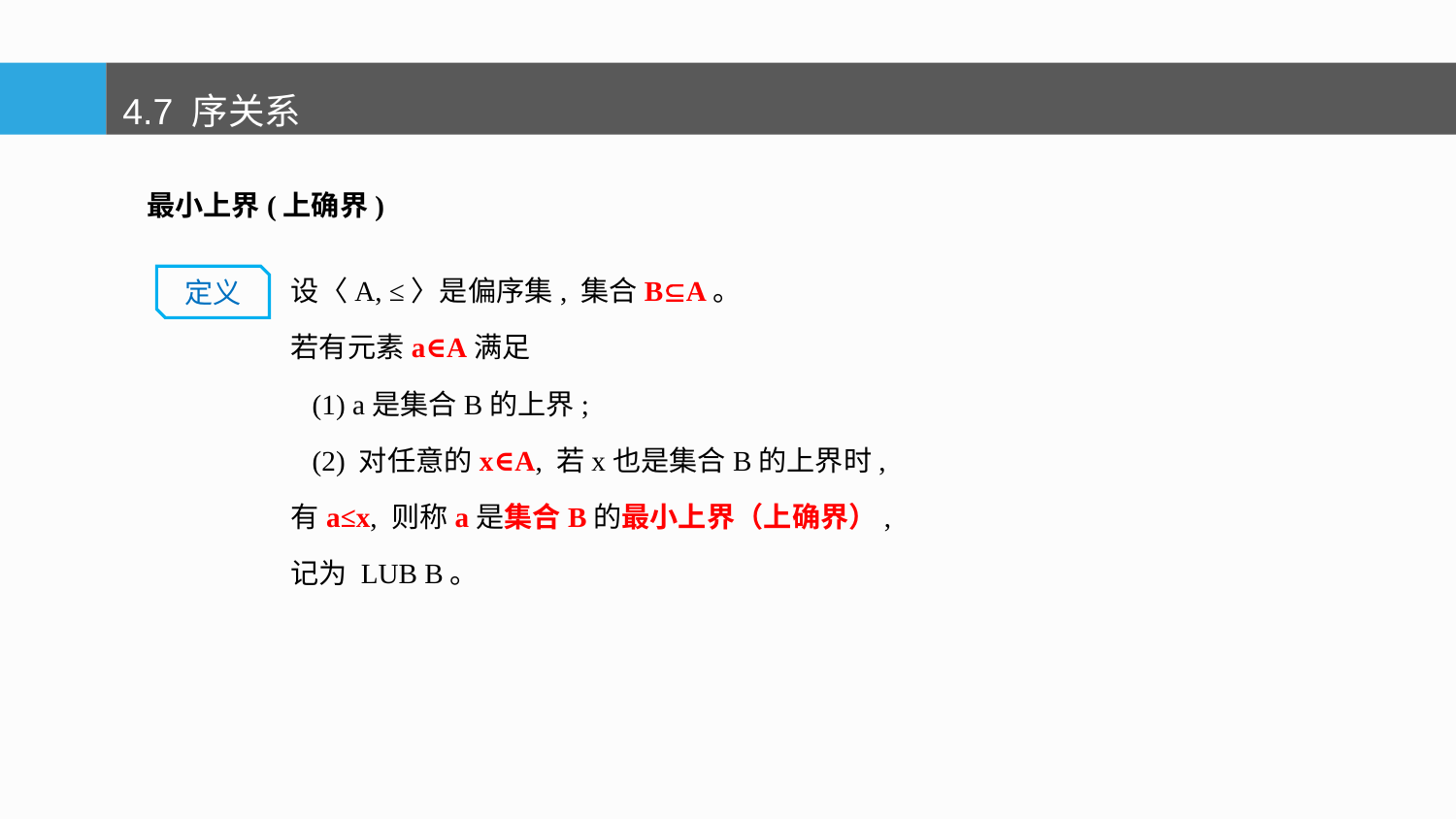

4.7 序关系

最小上界(上确界)
设〈A, ≤〉是偏序集, 集合B⊆A。
若有元素a∈A满足
   (1) a是集合B的上界;
   (2) 对任意的x∈A, 若x也是集合B的上界时,
有a≤x, 则称a是集合B的最小上界（上确界）,
记为 LUB B。
定义